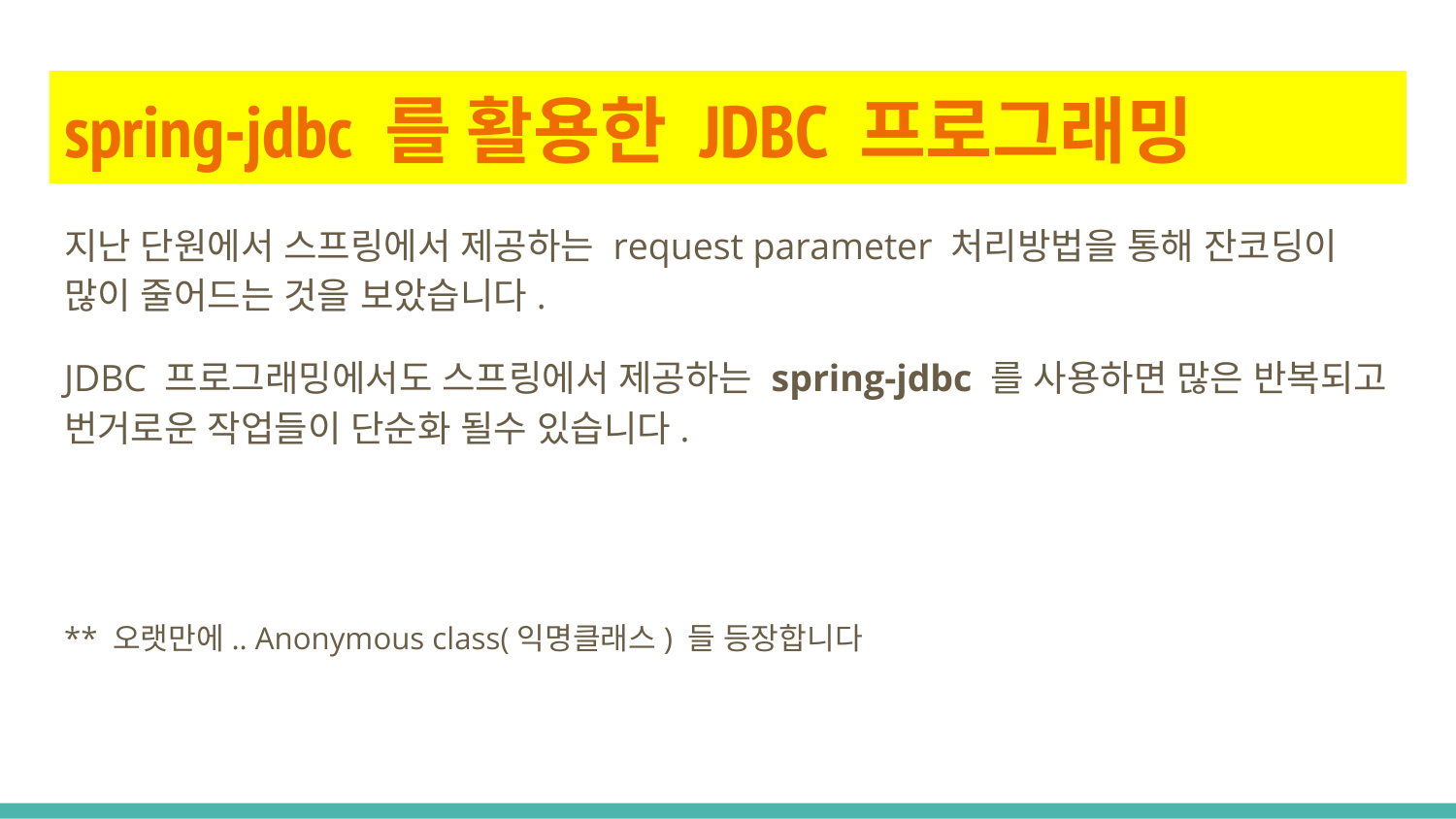

# spring-jdbc 를 활용한 JDBC 프로그래밍
지난 단원에서 스프링에서 제공하는 request parameter 처리방법을 통해 잔코딩이 많이 줄어드는 것을 보았습니다.
JDBC 프로그래밍에서도 스프링에서 제공하는 spring-jdbc 를 사용하면 많은 반복되고 번거로운 작업들이 단순화 될수 있습니다.

** 오랫만에.. Anonymous class(익명클래스) 들 등장합니다